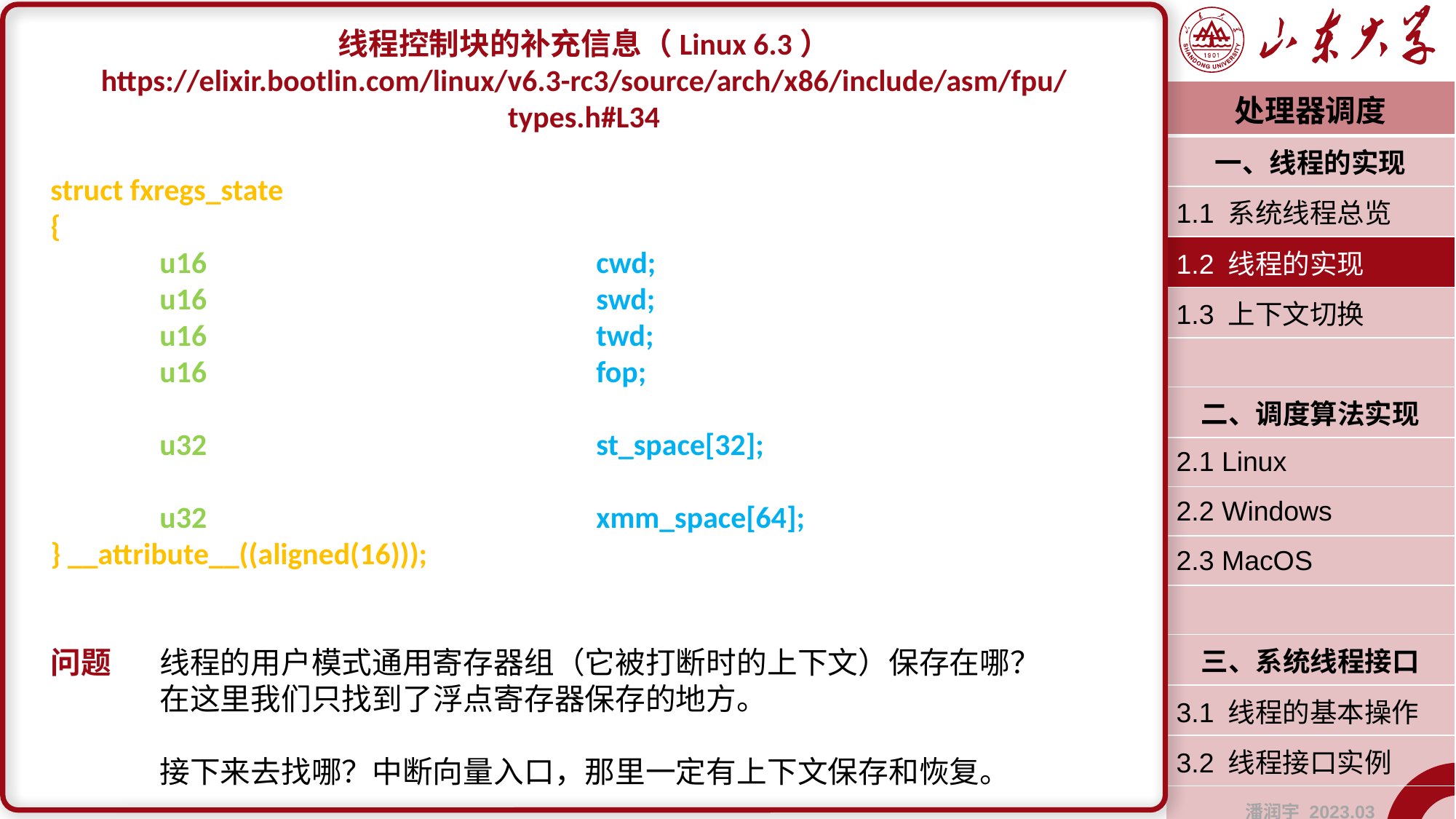

线程控制块的补充信息（Linux 6.3）
https://elixir.bootlin.com/linux/v6.3-rc3/source/arch/x86/include/asm/fpu/types.h#L34

struct fxregs_state
{
	u16				cwd;
	u16				swd;
	u16				twd;
	u16				fop;

	u32				st_space[32];

	u32				xmm_space[64];
} __attribute__((aligned(16)));

问题	线程的用户模式通用寄存器组（它被打断时的上下文）保存在哪？
	在这里我们只找到了浮点寄存器保存的地方。

	接下来去找哪？中断向量入口，那里一定有上下文保存和恢复。
| 处理器调度 |
| --- |
| 一、线程的实现 |
| 1.1 系统线程总览 |
| 1.2 线程的实现 |
| 1.3 上下文切换 |
|  |
| 二、调度算法实现 |
| 2.1 Linux |
| 2.2 Windows |
| 2.3 MacOS |
|  |
| 三、系统线程接口 |
| 3.1 线程的基本操作 |
| 3.2 线程接口实例 |
| 潘润宇 2023.03 |